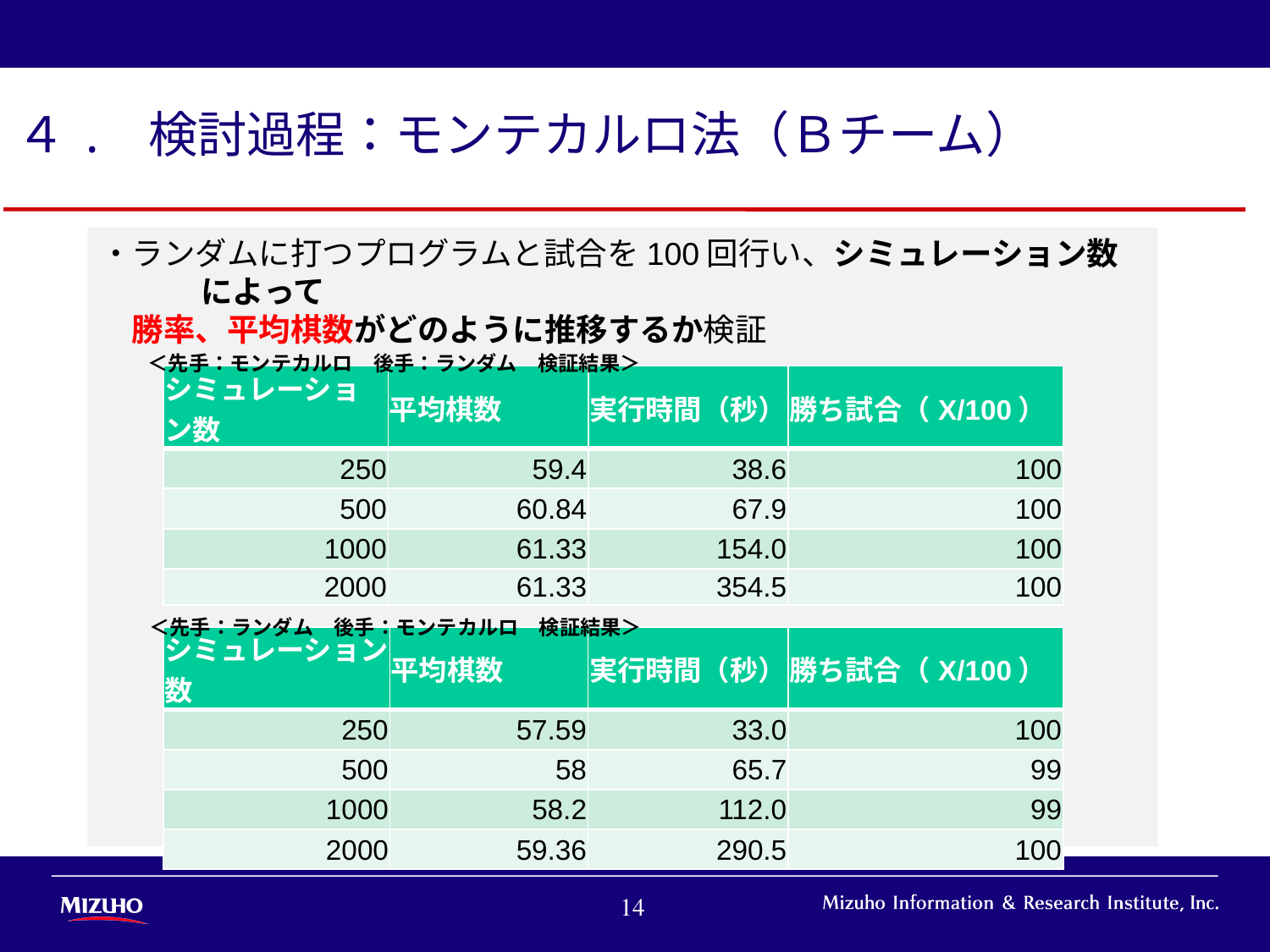

４. 検討過程：モンテカルロ法（Ｂチーム）

・ランダムに打つプログラムと試合を100回行い、シミュレーション数によって
　勝率、平均棋数がどのように推移するか検証
＜先手：モンテカルロ　後手：ランダム　検証結果＞
| シミュレーション数 | 平均棋数 | 実行時間（秒） | 勝ち試合（X/100） |
| --- | --- | --- | --- |
| 250 | 59.4 | 38.6 | 100 |
| 500 | 60.84 | 67.9 | 100 |
| 1000 | 61.33 | 154.0 | 100 |
| 2000 | 61.33 | 354.5 | 100 |
＜先手：ランダム　後手：モンテカルロ　検証結果＞
| シミュレーション数 | 平均棋数 | 実行時間（秒） | 勝ち試合（X/100） |
| --- | --- | --- | --- |
| 250 | 57.59 | 33.0 | 100 |
| 500 | 58 | 65.7 | 99 |
| 1000 | 58.2 | 112.0 | 99 |
| 2000 | 59.36 | 290.5 | 100 |